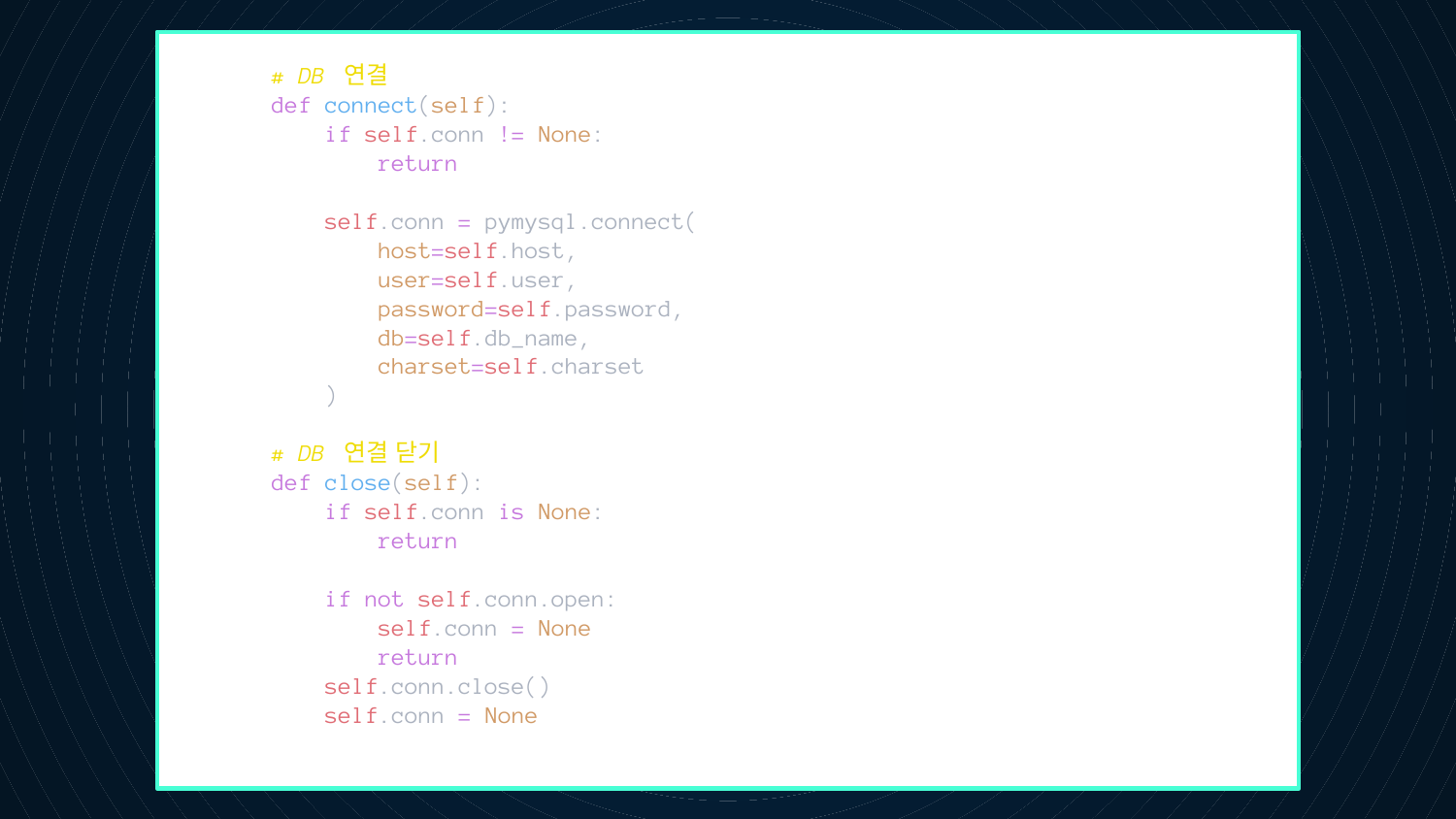

# DB 연결
    def connect(self):
        if self.conn != None:
            return
        self.conn = pymysql.connect(
            host=self.host,
            user=self.user,
            password=self.password,
            db=self.db_name,
            charset=self.charset
        )
    # DB 연결 닫기
    def close(self):
        if self.conn is None:
            return
        if not self.conn.open:
            self.conn = None
            return
        self.conn.close()
        self.conn = None